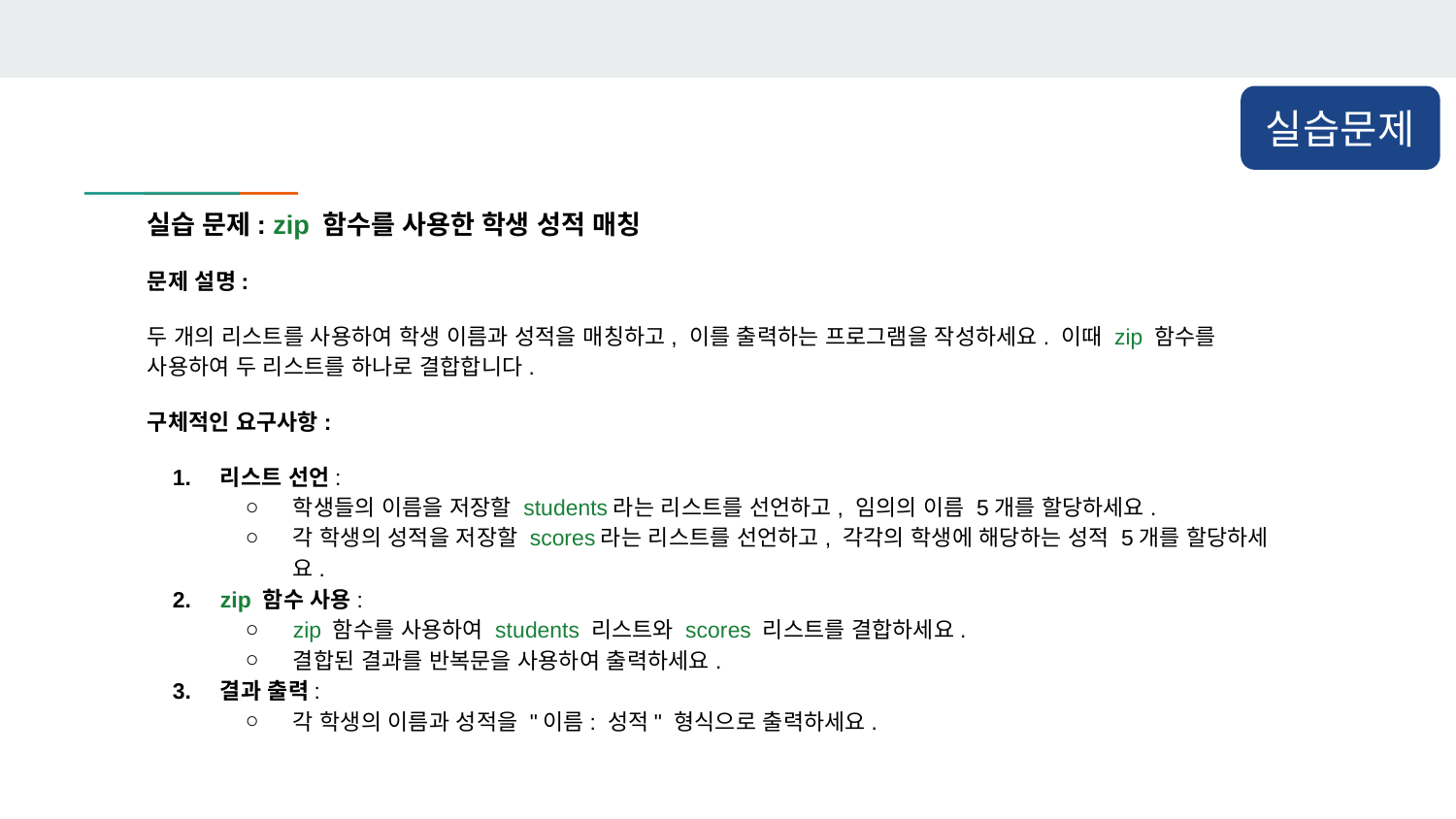

실습문제
실습 문제: zip 함수를 사용한 학생 성적 매칭
문제 설명:
두 개의 리스트를 사용하여 학생 이름과 성적을 매칭하고, 이를 출력하는 프로그램을 작성하세요. 이때 zip 함수를 사용하여 두 리스트를 하나로 결합합니다.
구체적인 요구사항:
리스트 선언:
학생들의 이름을 저장할 students라는 리스트를 선언하고, 임의의 이름 5개를 할당하세요.
각 학생의 성적을 저장할 scores라는 리스트를 선언하고, 각각의 학생에 해당하는 성적 5개를 할당하세요.
zip 함수 사용:
zip 함수를 사용하여 students 리스트와 scores 리스트를 결합하세요.
결합된 결과를 반복문을 사용하여 출력하세요.
결과 출력:
각 학생의 이름과 성적을 "이름: 성적" 형식으로 출력하세요.